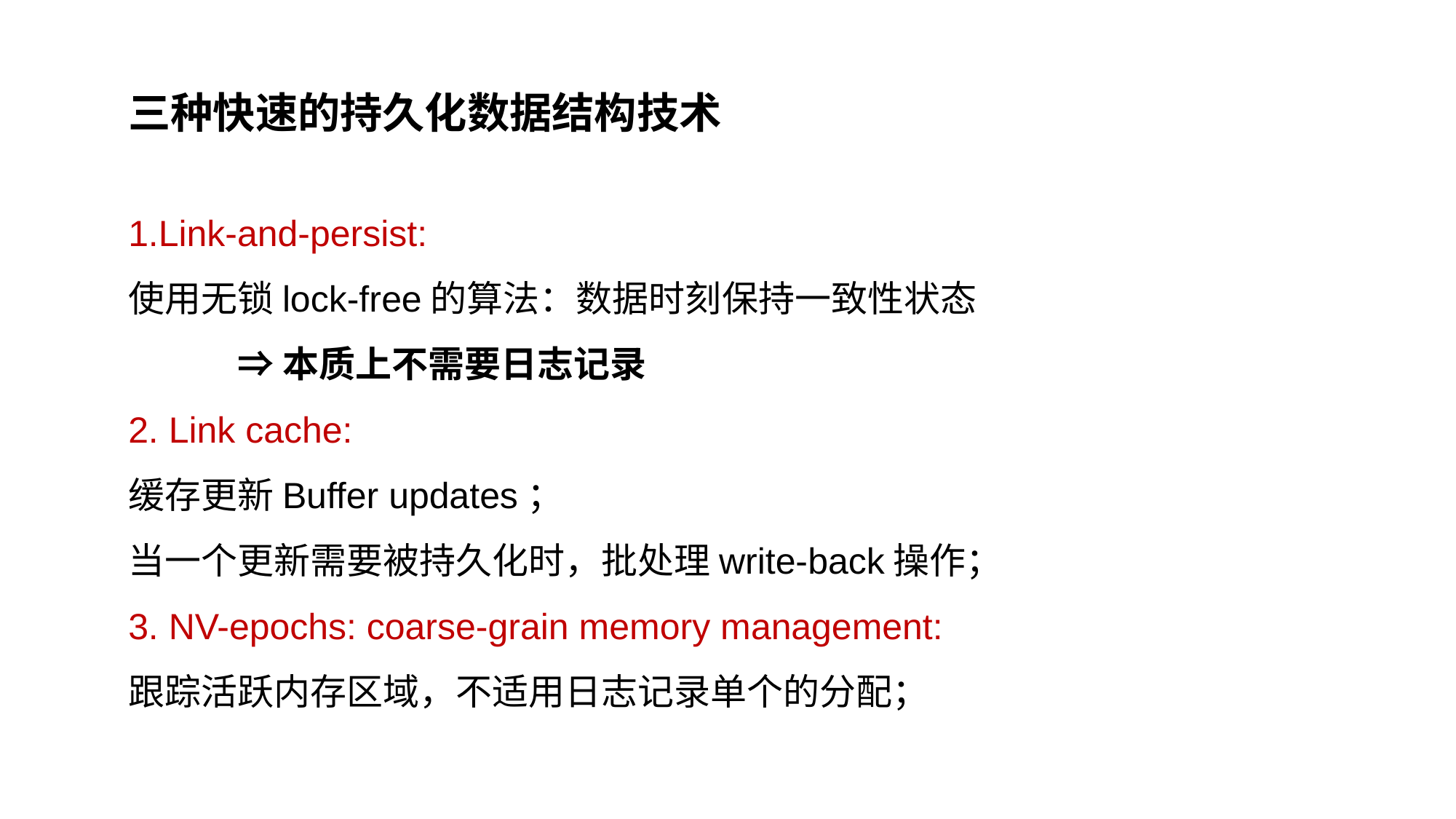

三种快速的持久化数据结构技术
1.Link-and-persist:
使用无锁lock-free的算法：数据时刻保持一致性状态
	⇒本质上不需要日志记录
2. Link cache:
缓存更新Buffer updates；
当一个更新需要被持久化时，批处理write-back操作；
3. NV-epochs: coarse-grain memory management:
跟踪活跃内存区域，不适用日志记录单个的分配；